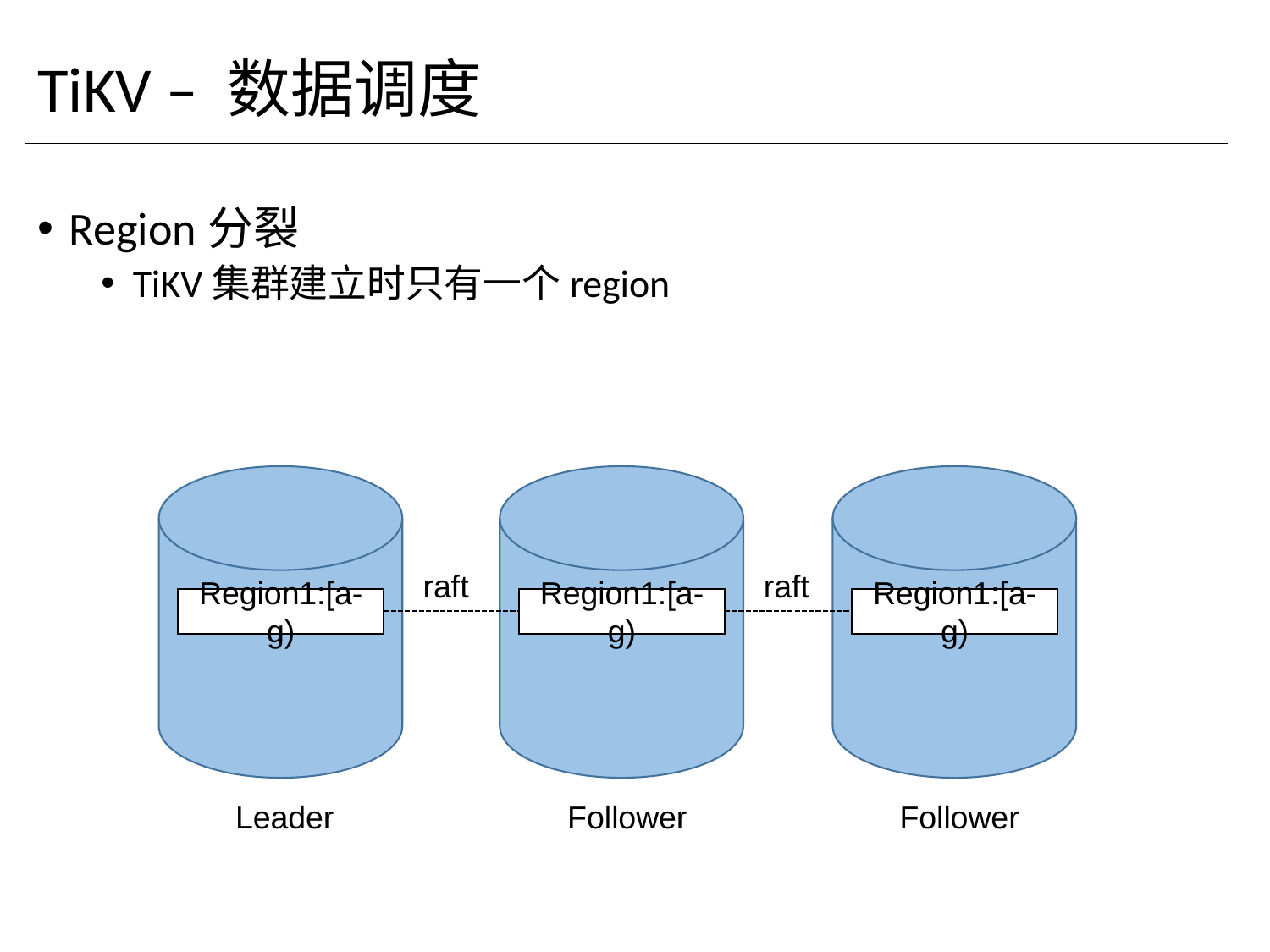

# TiKV – 数据调度
Region分裂
TiKV集群建立时只有一个region

raft
raft
Region1:[a-g)
Region1:[a-g)
Region1:[a-g)
Leader
Follower
Follower